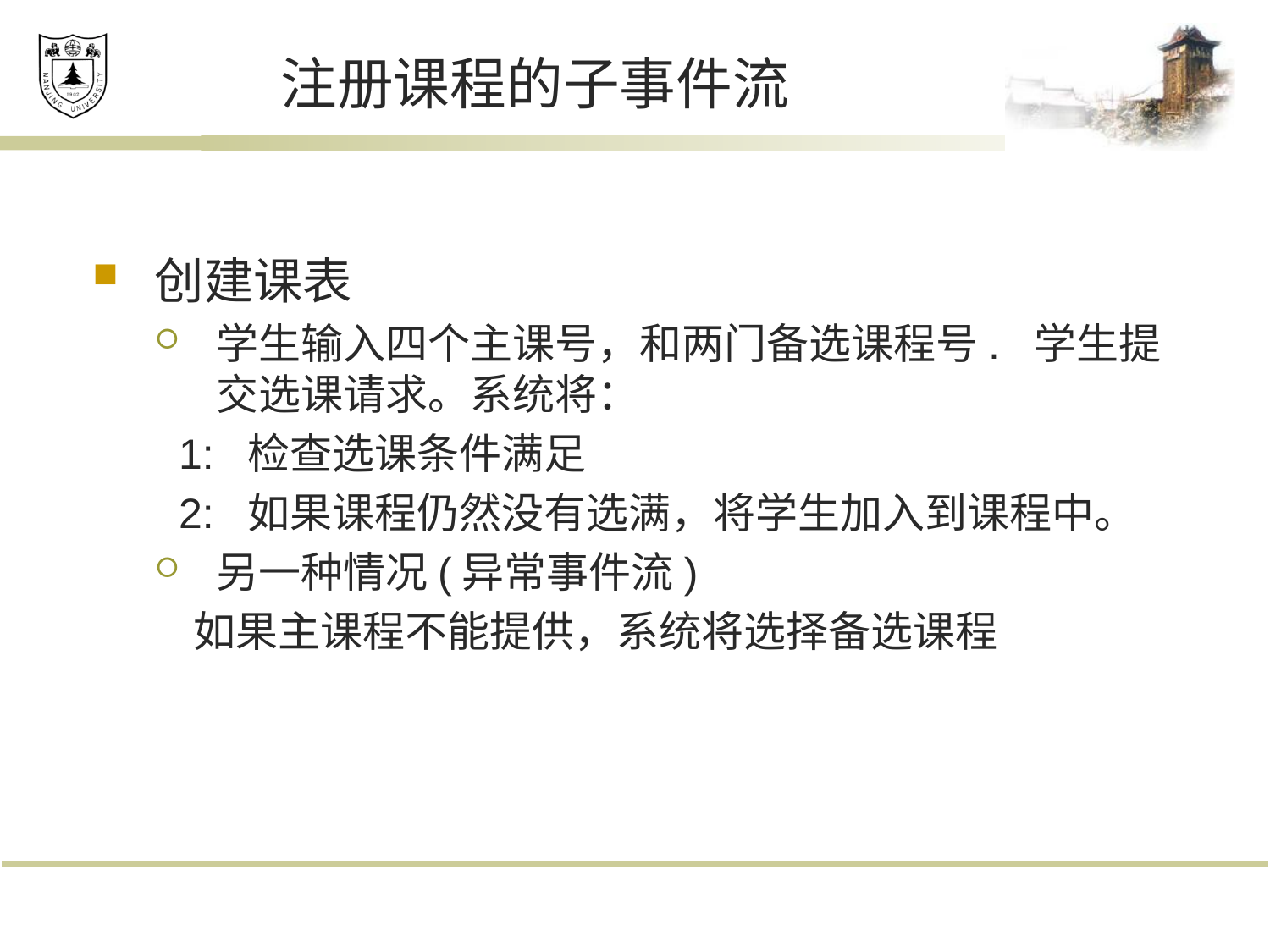

# 注册课程的子事件流
创建课表
学生输入四个主课号，和两门备选课程号.  学生提交选课请求。系统将：
  1:  检查选课条件满足
  2:  如果课程仍然没有选满，将学生加入到课程中。
另一种情况(异常事件流)
   如果主课程不能提供，系统将选择备选课程